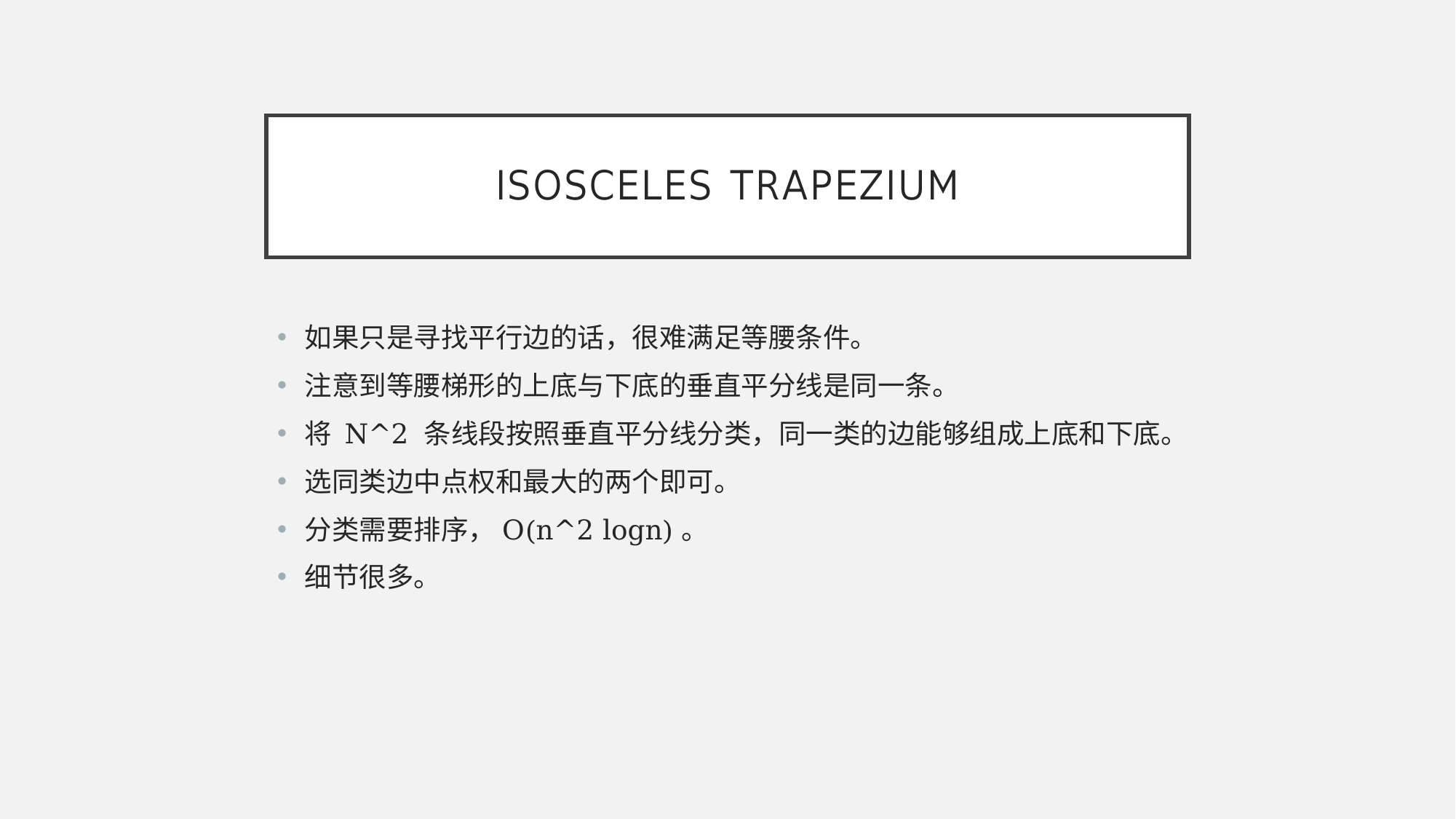

# isosceles trapezium
如果只是寻找平行边的话，很难满足等腰条件。
注意到等腰梯形的上底与下底的垂直平分线是同一条。
将 N^2 条线段按照垂直平分线分类，同一类的边能够组成上底和下底。
选同类边中点权和最大的两个即可。
分类需要排序，O(n^2 logn)。
细节很多。